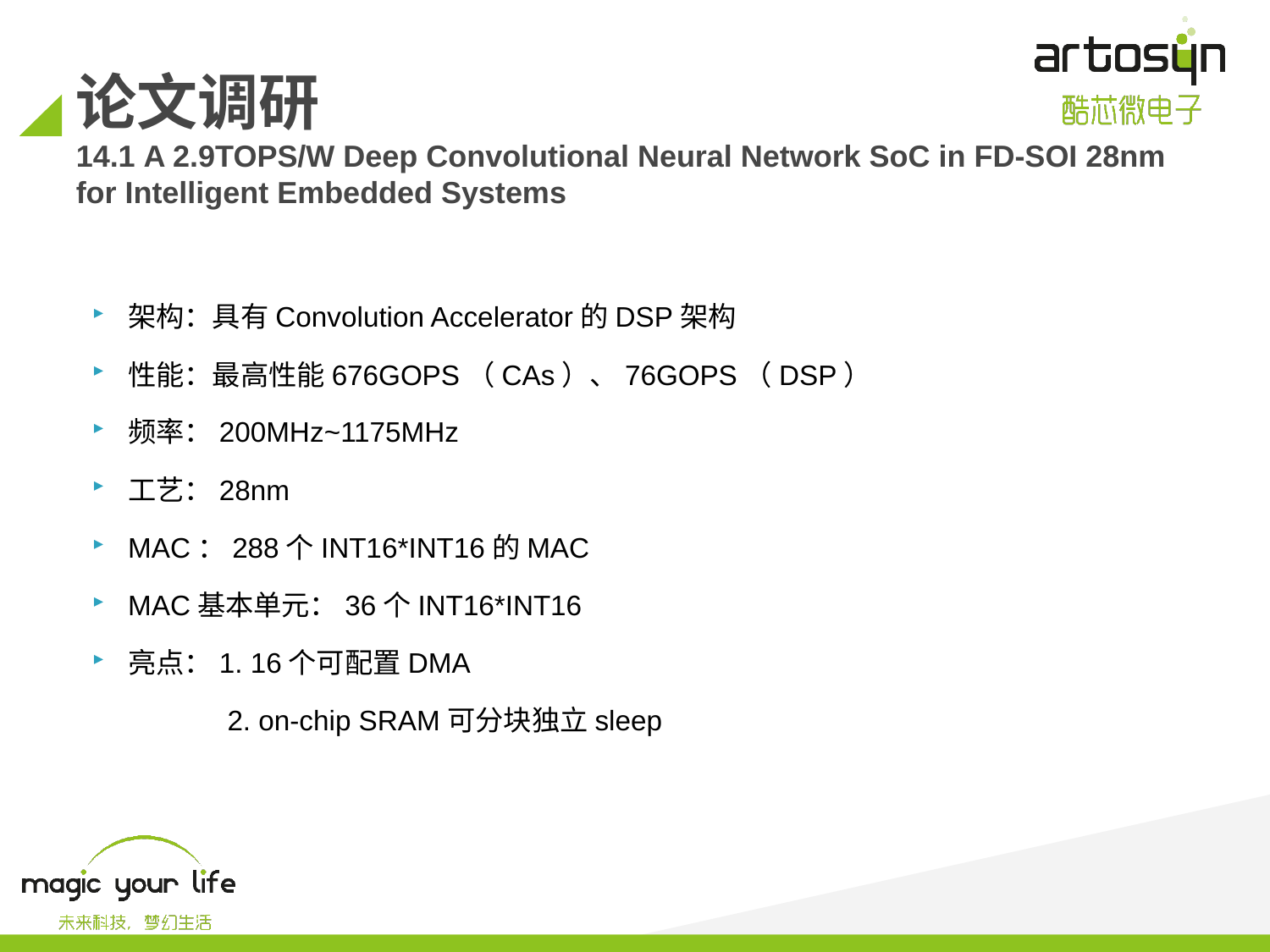

# 论文调研 14.1 A 2.9TOPS/W Deep Convolutional Neural Network SoC in FD-SOI 28nm for Intelligent Embedded Systems
架构：具有Convolution Accelerator的DSP架构
性能：最高性能676GOPS（CAs）、76GOPS（DSP）
频率：200MHz~1175MHz
工艺：28nm
MAC：288个INT16*INT16的MAC
MAC基本单元：36个INT16*INT16
亮点：1. 16个可配置DMA
	 2. on-chip SRAM可分块独立sleep